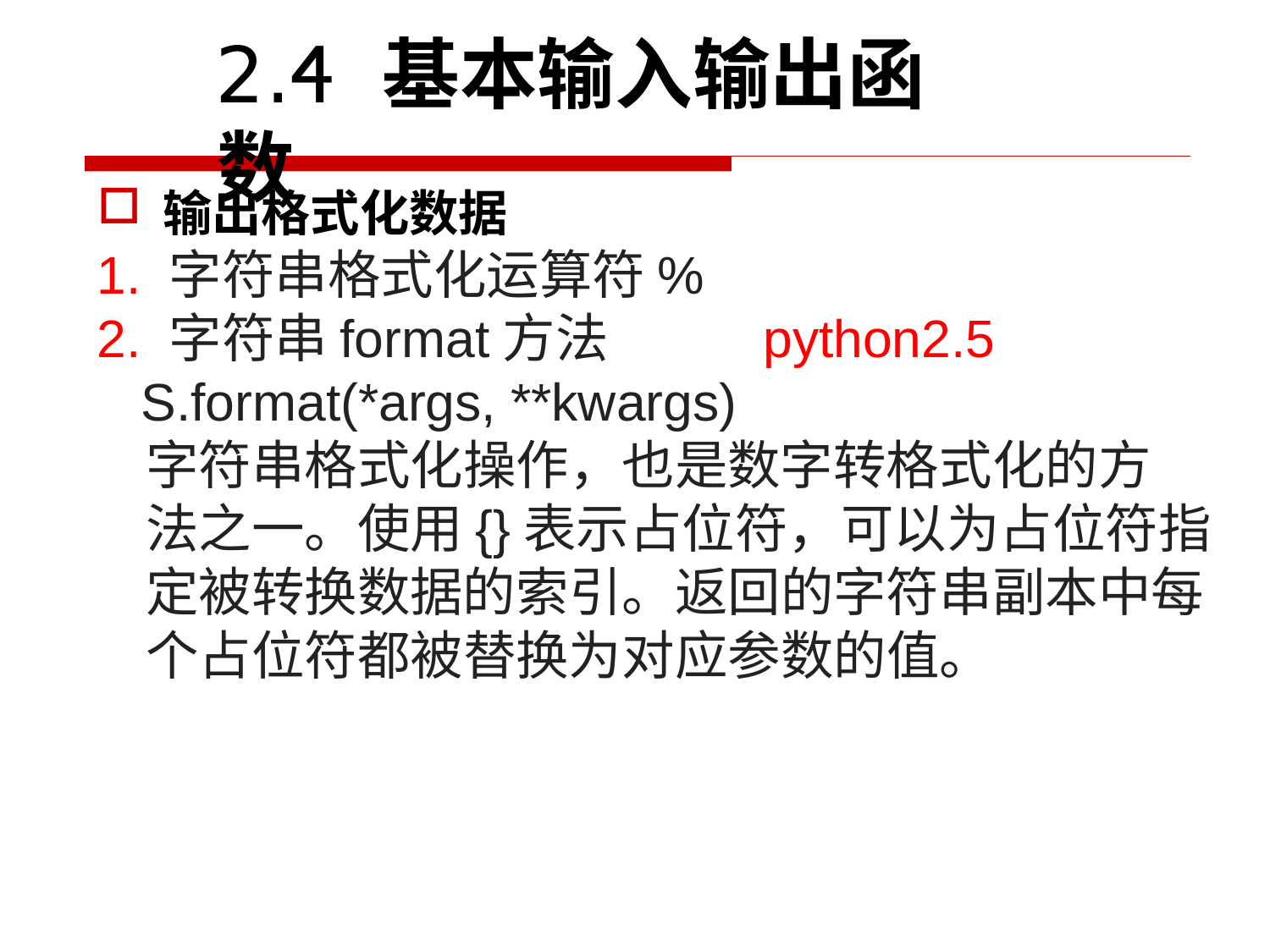

2.4 基本输入输出函数
输出格式化数据
字符串格式化运算符%
字符串format方法            python2.5
   S.format(*args, **kwargs)
   字符串格式化操作，也是数字转格式化的方
   法之一。使用{}表示占位符，可以为占位符指
   定被转换数据的索引。返回的字符串副本中每
   个占位符都被替换为对应参数的值。